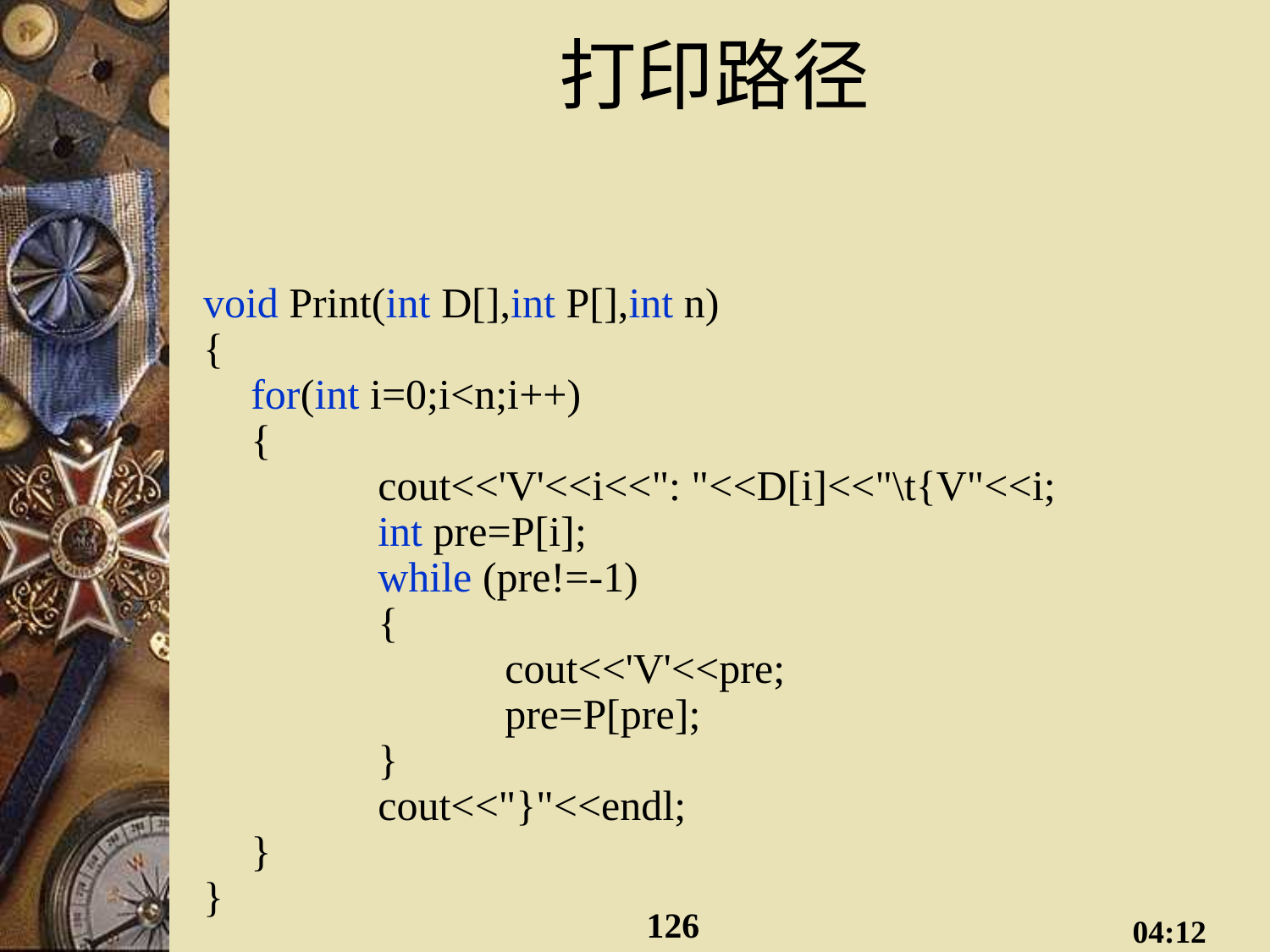

# 打印路径
void Print(int D[],int P[],int n)
{
	for(int i=0;i<n;i++)
	{
		cout<<'V'<<i<<": "<<D[i]<<"\t{V"<<i;
		int pre=P[i];
		while (pre!=-1)
		{
			cout<<'V'<<pre;
			pre=P[pre];
		}
		cout<<"}"<<endl;
	}
}